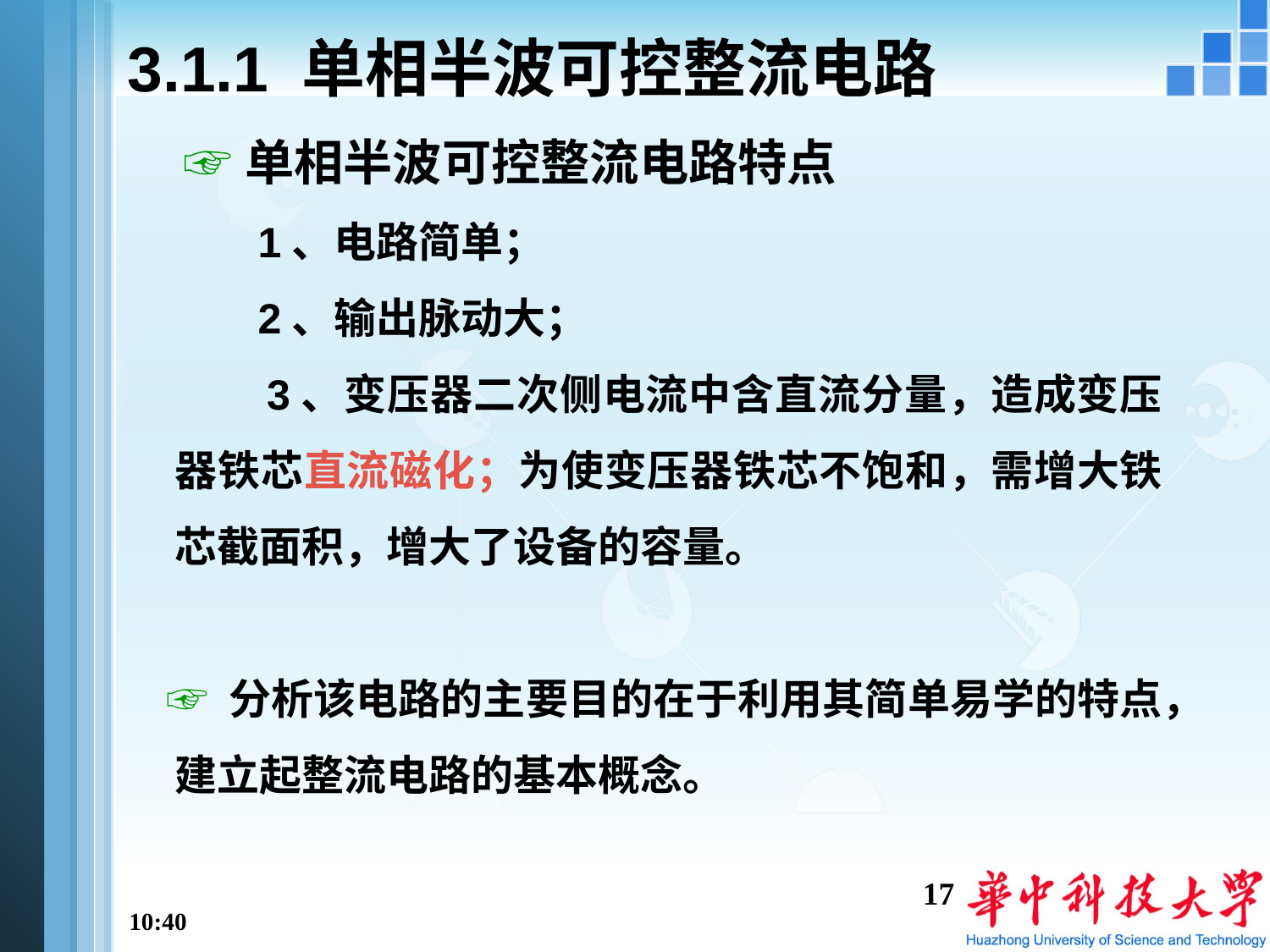

# 3.1.1 单相半波可控整流电路
     ☞单相半波可控整流电路特点
           1、电路简单；
           2、输出脉动大；
           3、变压器二次侧电流中含直流分量，造成变压器铁芯直流磁化；为使变压器铁芯不饱和，需增大铁芯截面积，增大了设备的容量。

    ☞ 分析该电路的主要目的在于利用其简单易学的特点，建立起整流电路的基本概念。

17
10:40